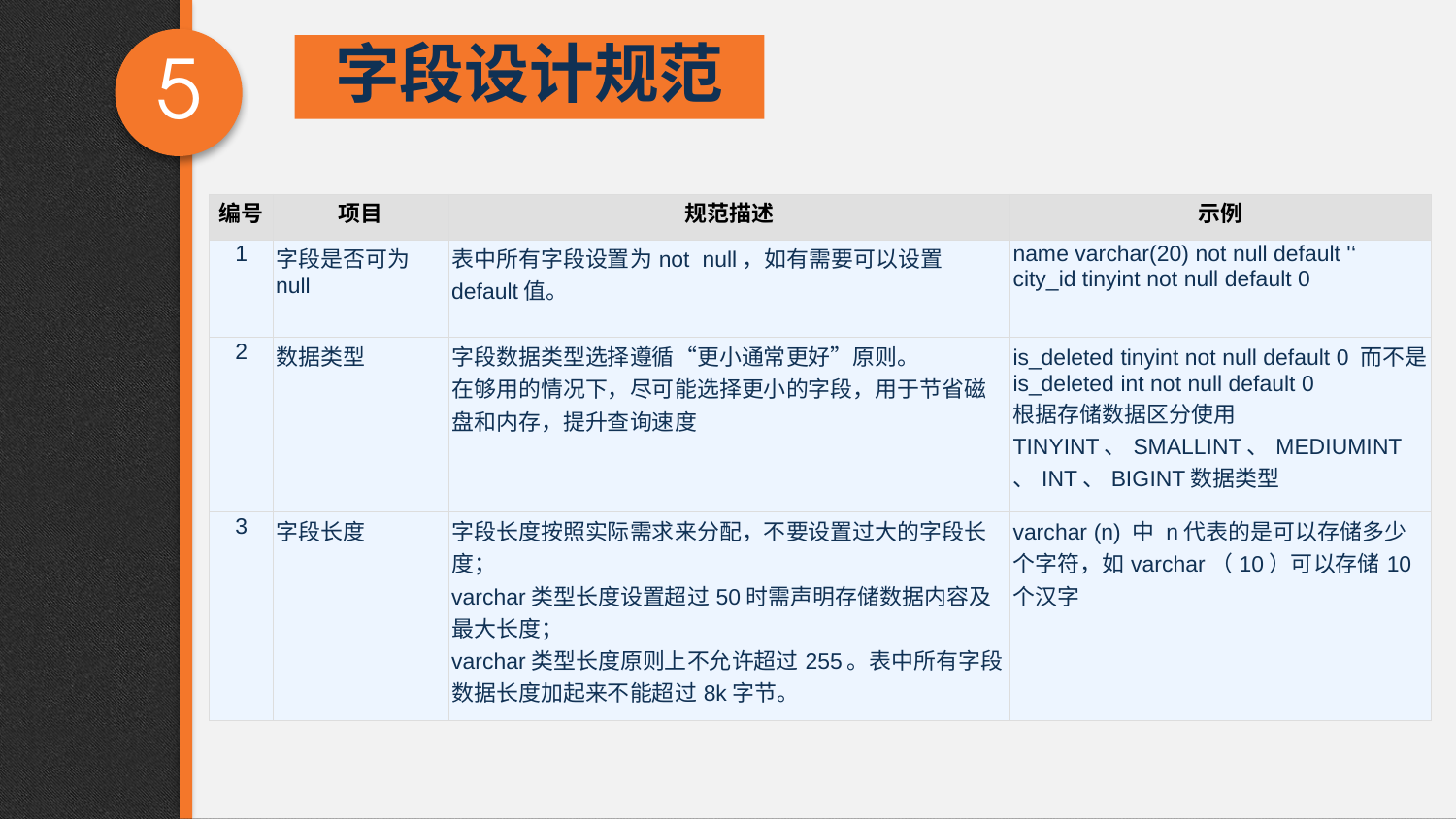

5
字段设计规范

| 编号 | 项目 | 规范描述 | 示例 |
| --- | --- | --- | --- |
| 1 | 字段是否可为null | 表中所有字段设置为not  null，如有需要可以设置default值。 | name varchar(20) not null default '‘ city\_id tinyint not null default 0 |
| 2 | 数据类型 | 字段数据类型选择遵循“更小通常更好”原则。 在够用的情况下，尽可能选择更小的字段，用于节省磁盘和内存，提升查询速度 | is\_deleted tinyint not null default 0 而不是is\_deleted int not null default 0 根据存储数据区分使用TINYINT、SMALLINT、MEDIUMINT、INT、BIGINT数据类型 |
| 3 | 字段长度 | 字段长度按照实际需求来分配，不要设置过大的字段长度； varchar类型长度设置超过50时需声明存储数据内容及最大长度； varchar类型长度原则上不允许超过255。表中所有字段数据长度加起来不能超过8k字节。 | varchar (n) 中 n代表的是可以存储多少个字符，如varchar（10）可以存储10个汉字 |